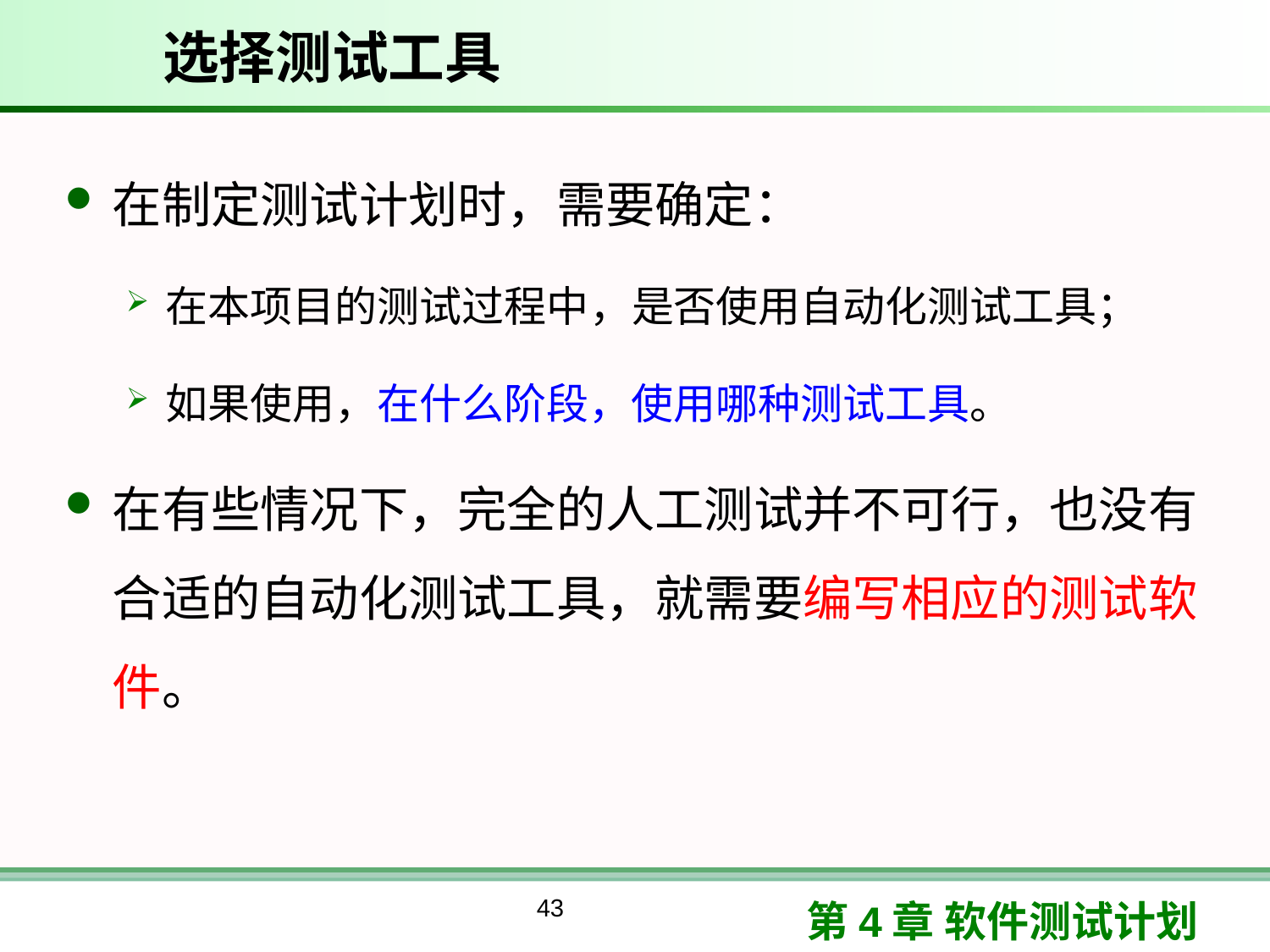

# 选择测试工具
在制定测试计划时，需要确定：
在本项目的测试过程中，是否使用自动化测试工具；
如果使用，在什么阶段，使用哪种测试工具。
在有些情况下，完全的人工测试并不可行，也没有合适的自动化测试工具，就需要编写相应的测试软件。

43